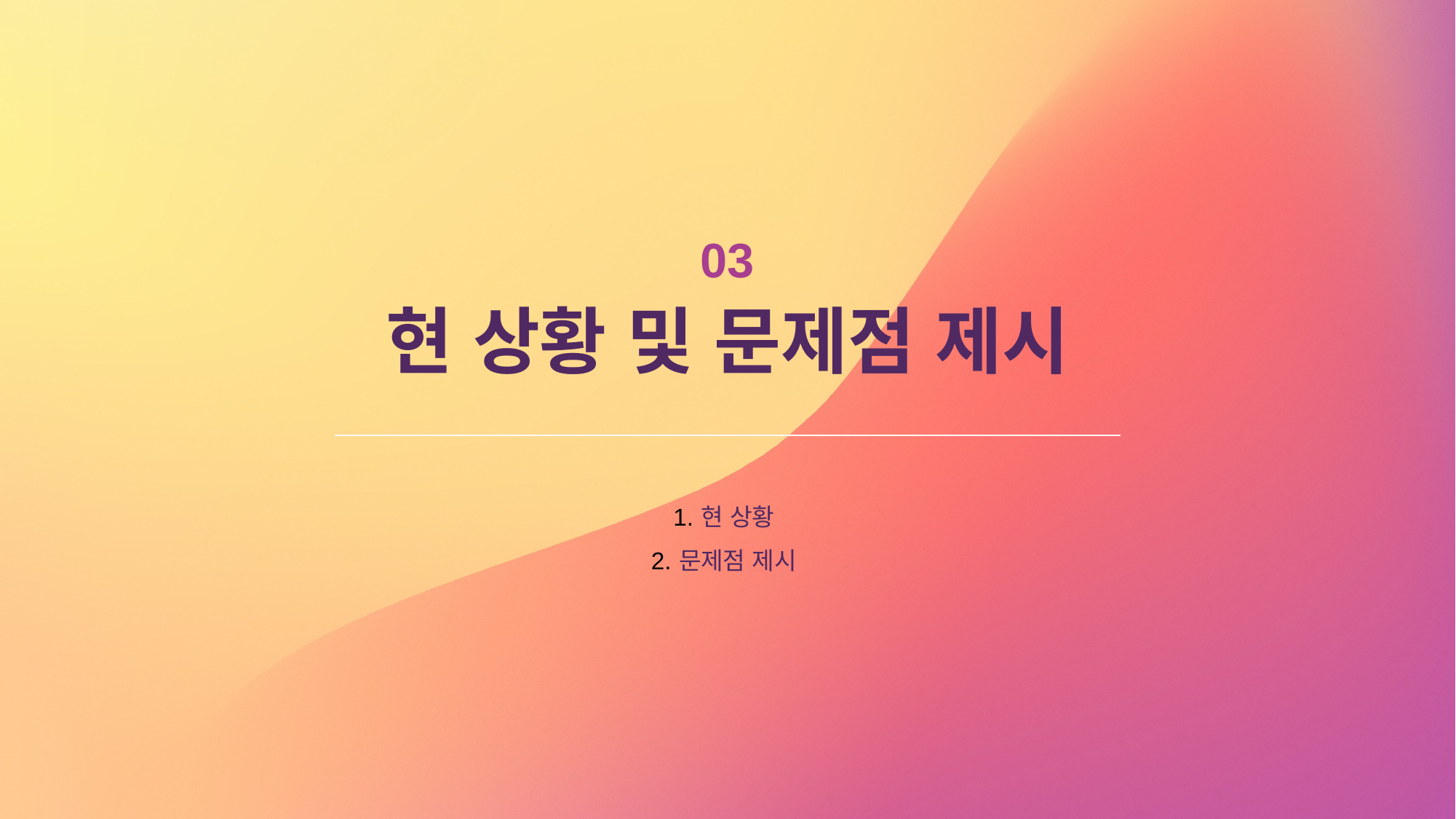

03
# 현 상황 및 문제점 제시
현 상황
문제점 제시